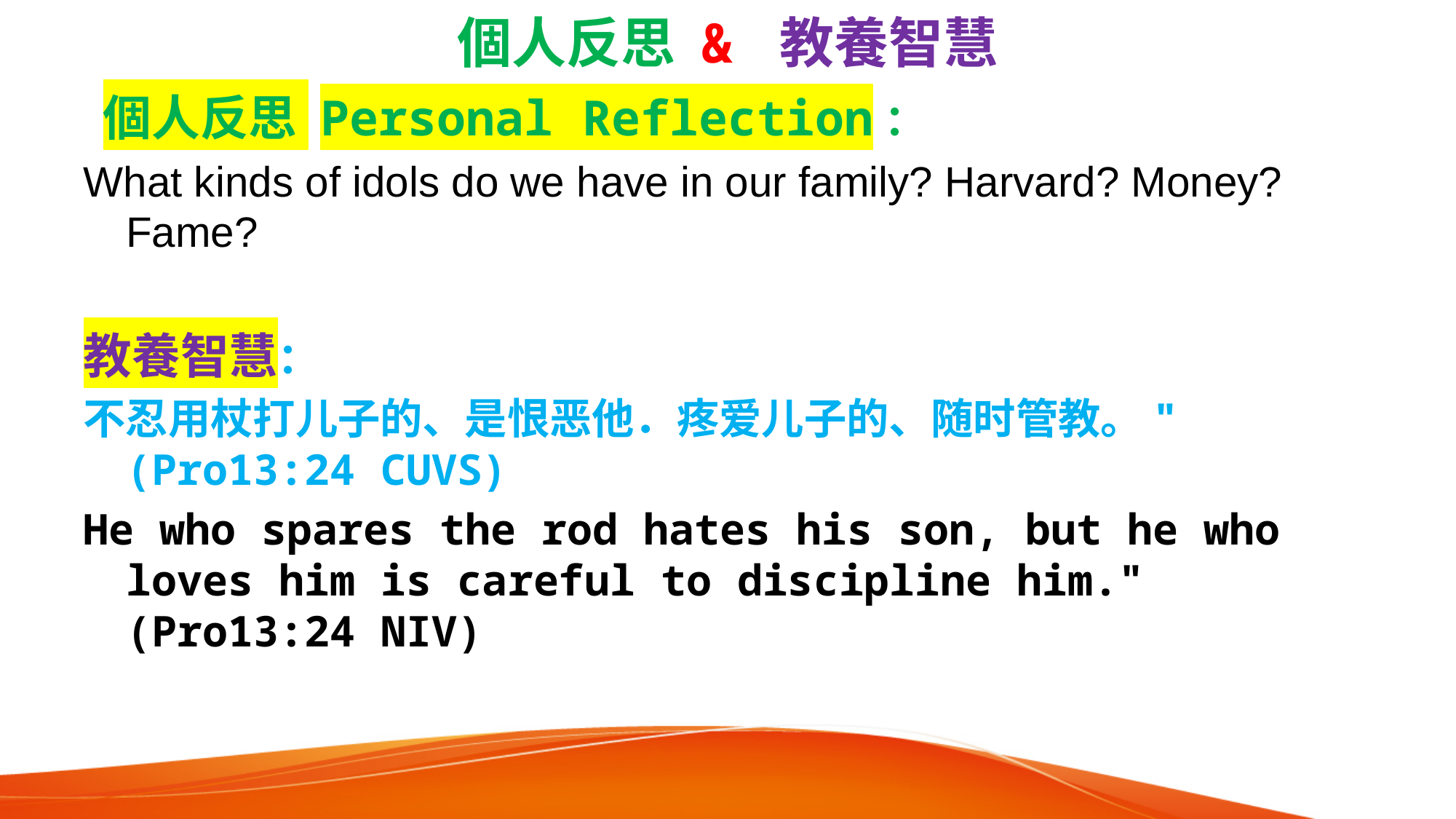

# 個人反思 & 教養智慧
 個人反思 Personal Reflection：
What kinds of idols do we have in our family? Harvard? Money? Fame?

教養智慧：
不忍用杖打儿子的、是恨恶他．疼爱儿子的、随时管教。" (Pro13:24 CUVS)
He who spares the rod hates his son, but he who loves him is careful to discipline him." (Pro13:24 NIV)